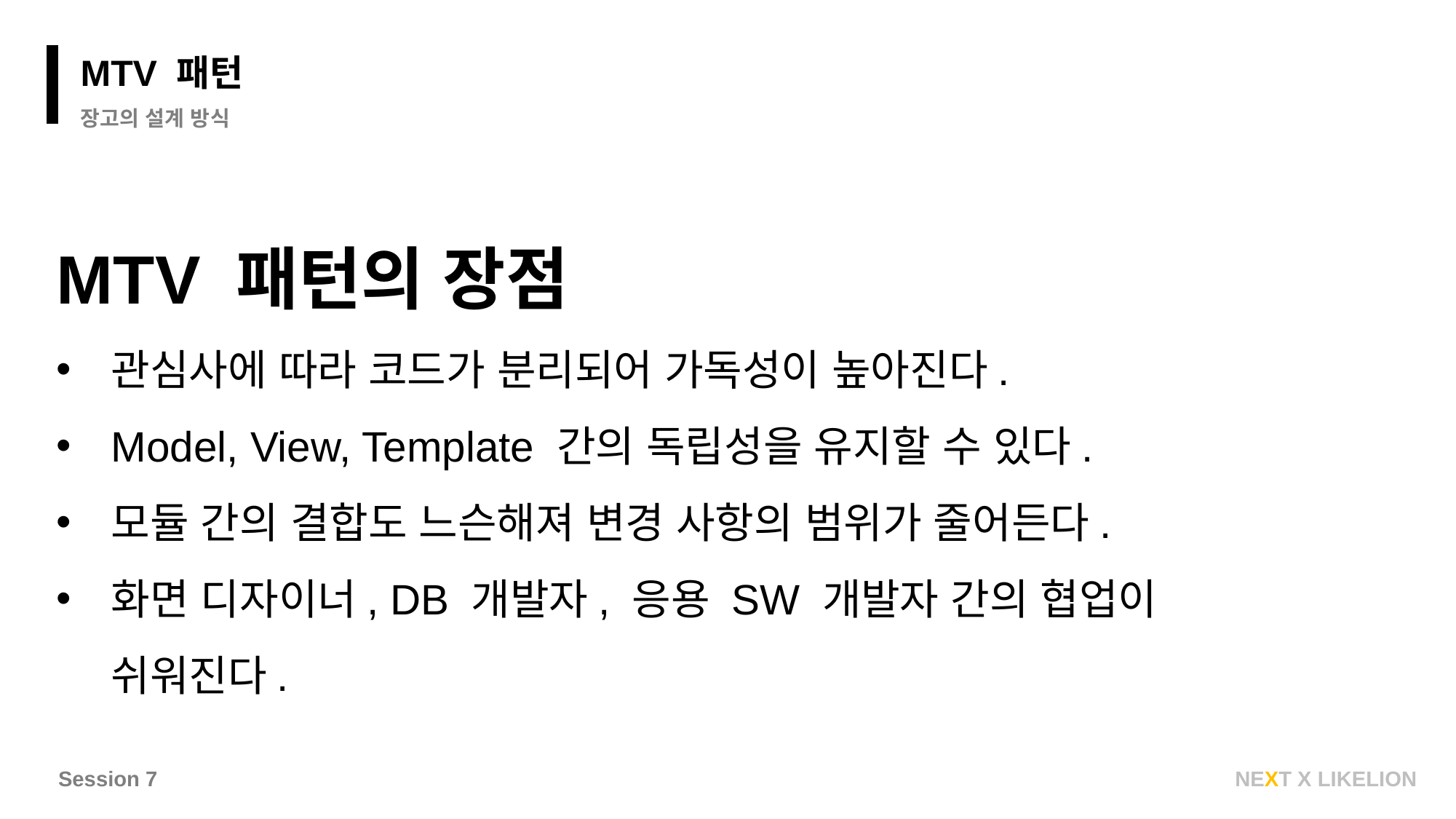

MTV 패턴

장고의 설계 방식
MTV 패턴의 장점
관심사에 따라 코드가 분리되어 가독성이 높아진다.
Model, View, Template 간의 독립성을 유지할 수 있다.
모듈 간의 결합도 느슨해져 변경 사항의 범위가 줄어든다.
화면 디자이너, DB 개발자, 응용 SW 개발자 간의 협업이 쉬워진다.

Session 7
NEXT X LIKELION